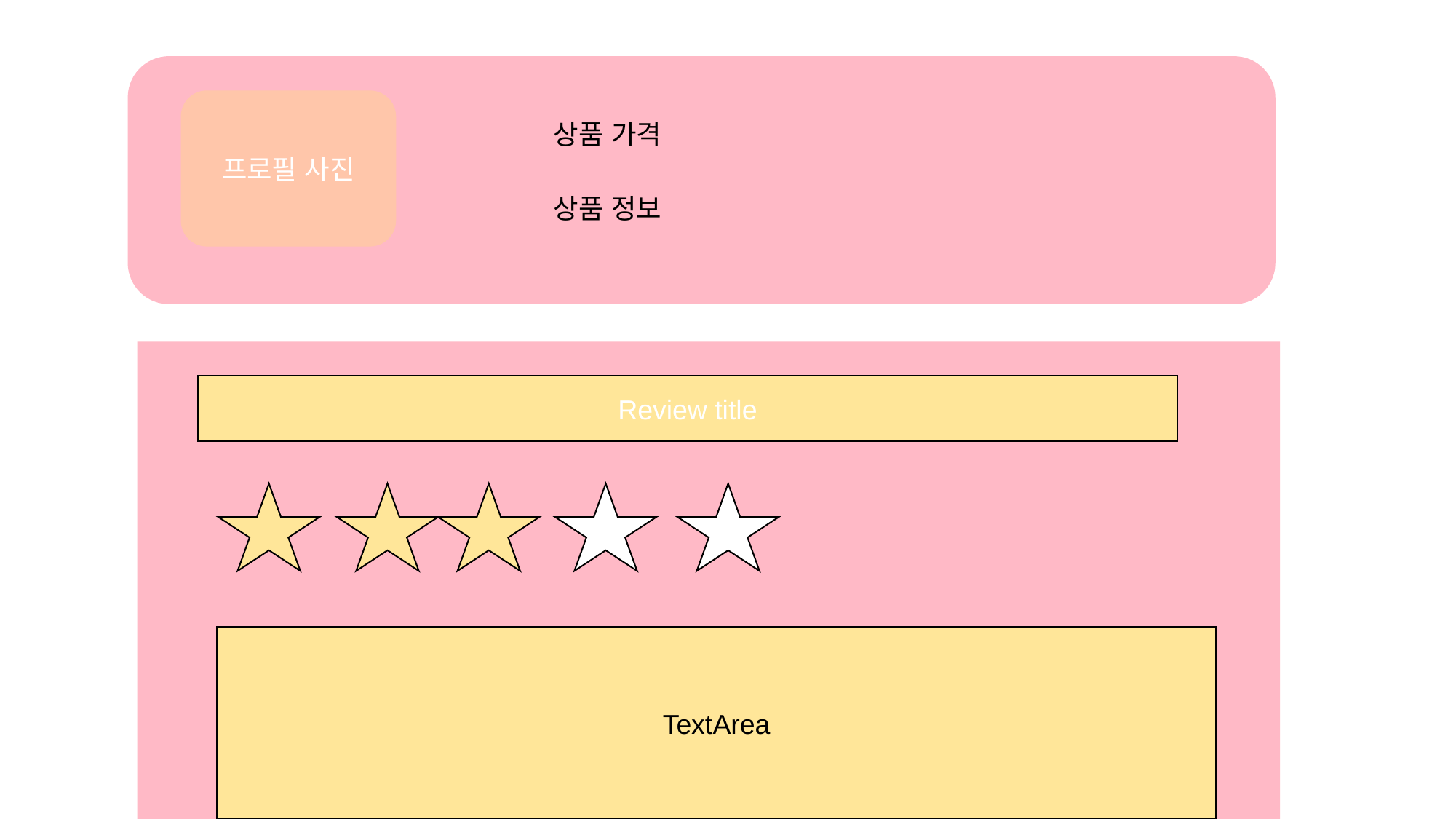

프로필 사진
상품 가격
상품 정보

Review title

TextArea